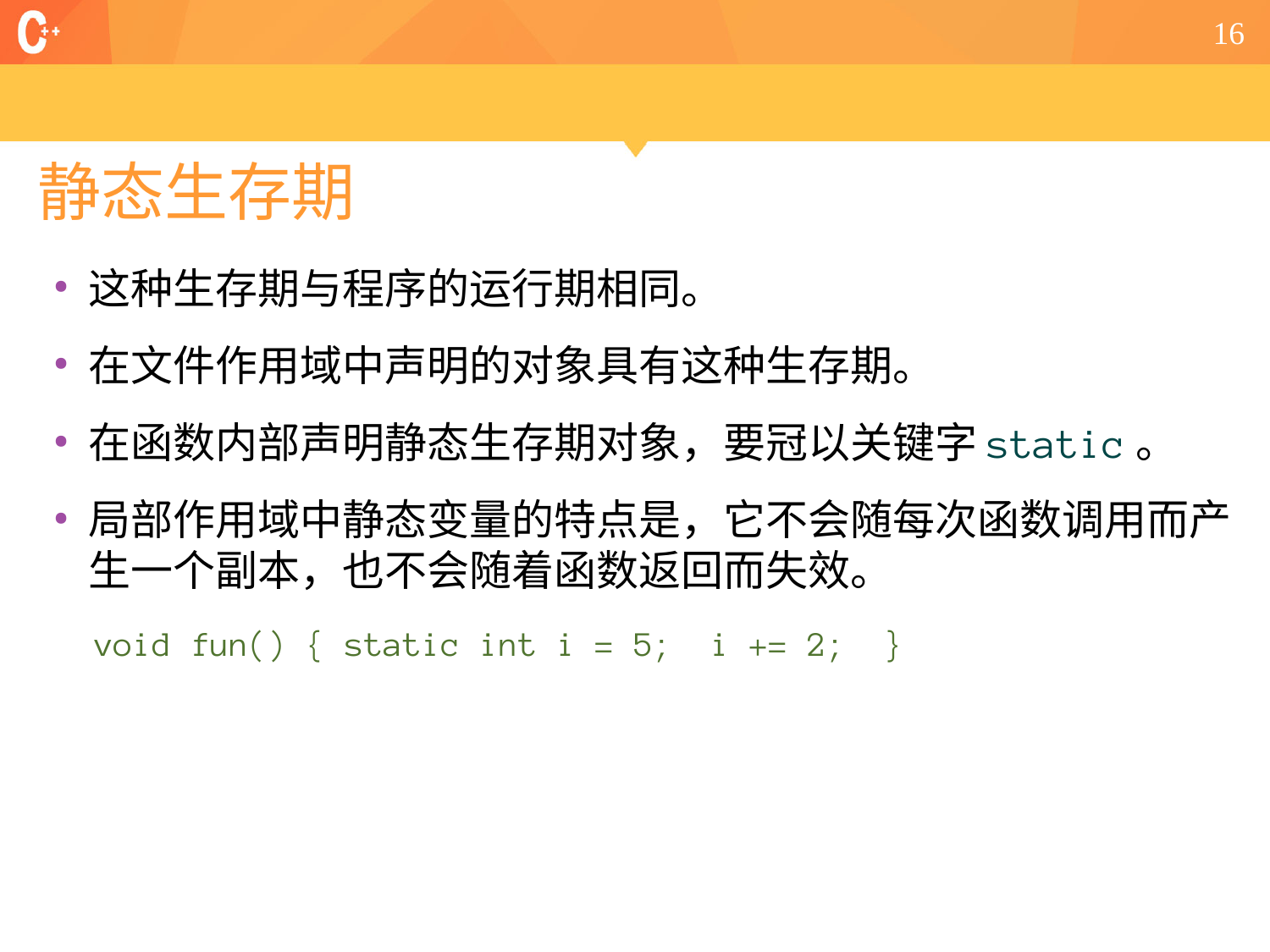

16
# 静态生存期
这种生存期与程序的运行期相同。
在文件作用域中声明的对象具有这种生存期。
在函数内部声明静态生存期对象，要冠以关键字static。
局部作用域中静态变量的特点是，它不会随每次函数调用而产生一个副本，也不会随着函数返回而失效。
void fun() { static int i = 5;  i += 2;  }